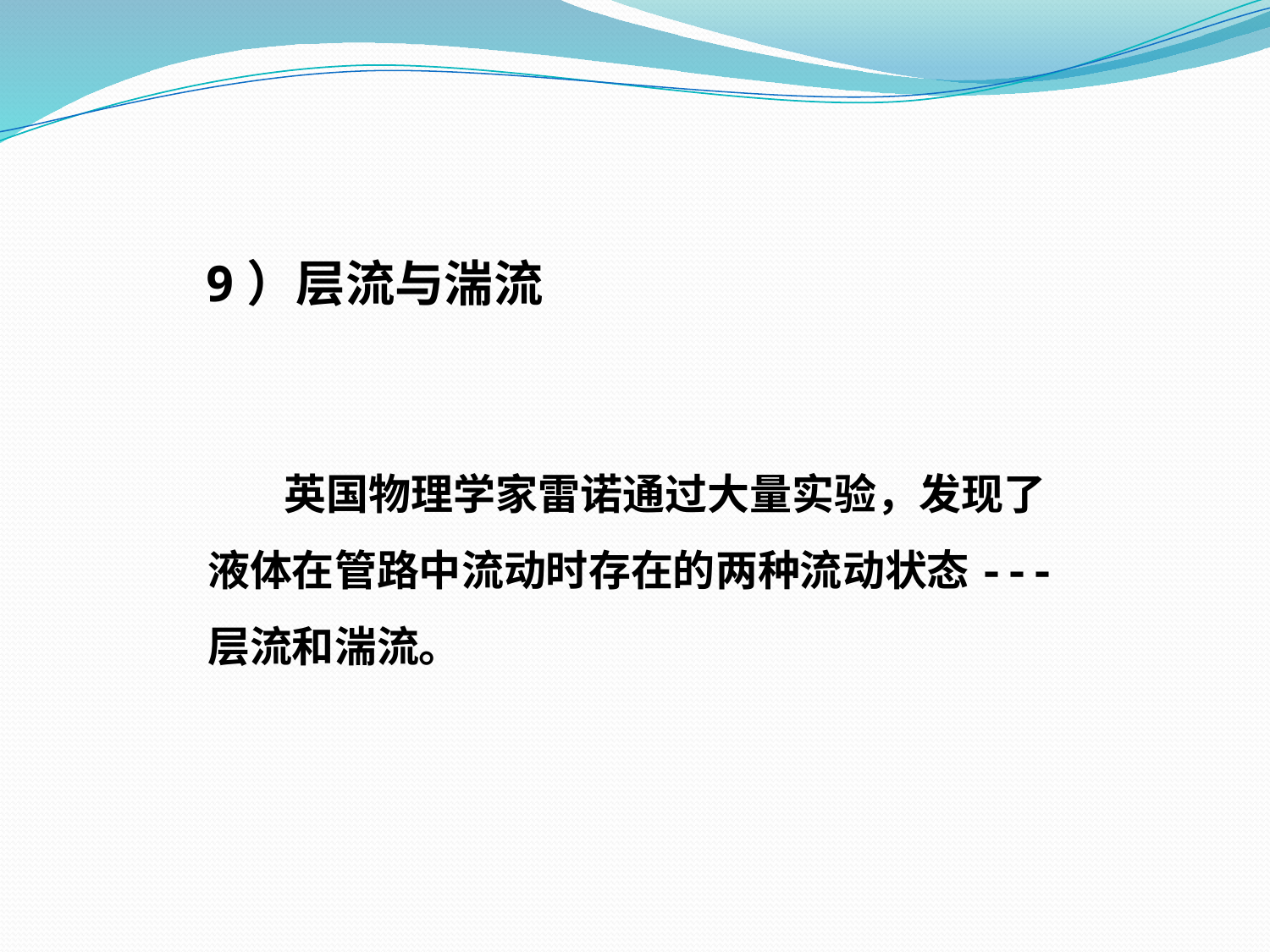

9）层流与湍流
       英国物理学家雷诺通过大量实验，发现了液体在管路中流动时存在的两种流动状态---层流和湍流。